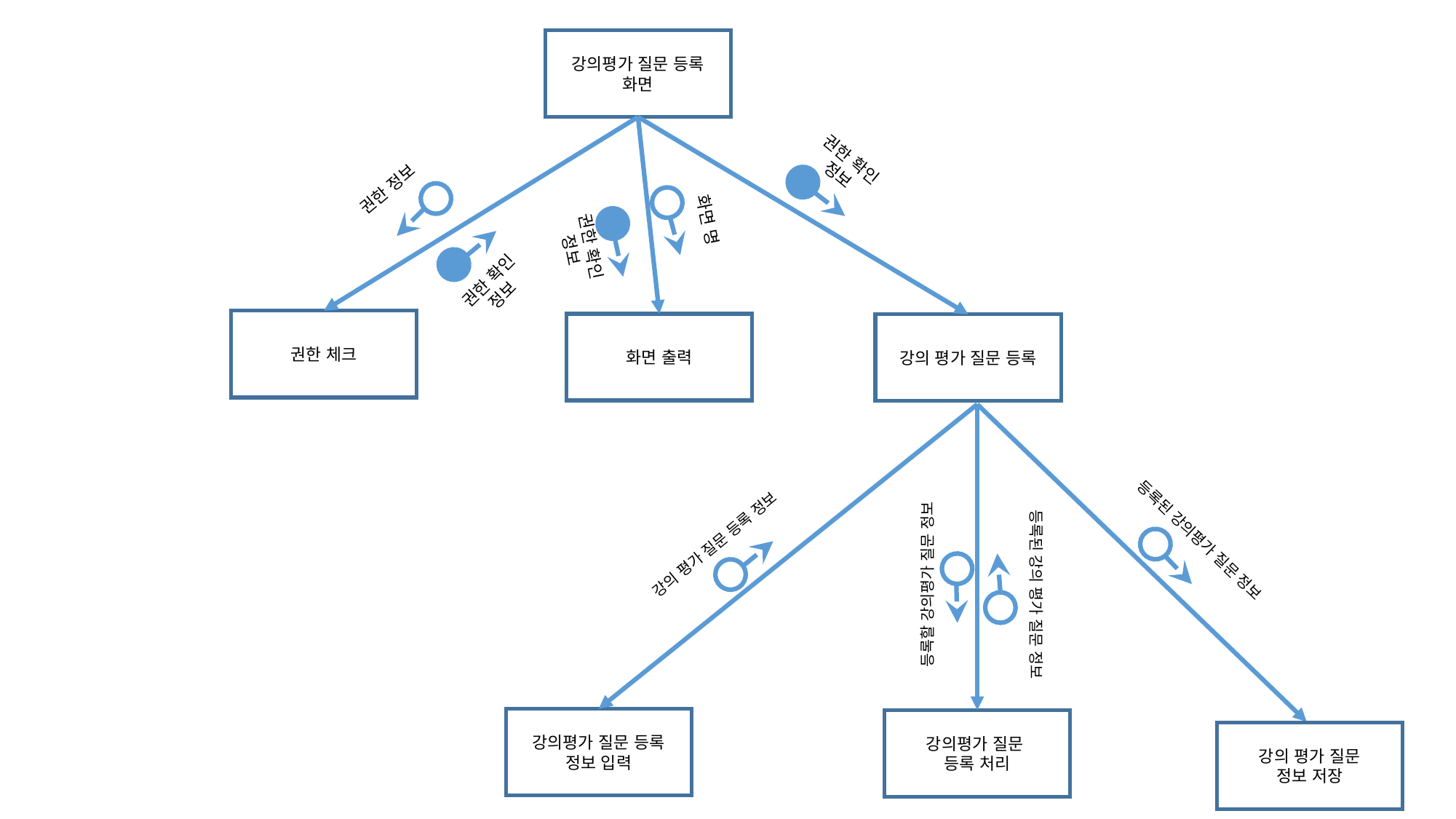

강의평가 질문 등록
화면
권한 확인
정보

권한 정보

화면 명

권한 확인
정보

권한 확인
정보
권한 체크
화면 출력
강의 평가 질문 등록
등록된 강의평가 질문 정보
강의 평가 질문 등록 정보

등록할 강의평가 질문 정보
등록된 강의 평가 질문 정보
강의평가 질문 등록 정보 입력
강의평가 질문
등록 처리
강의 평가 질문
정보 저장